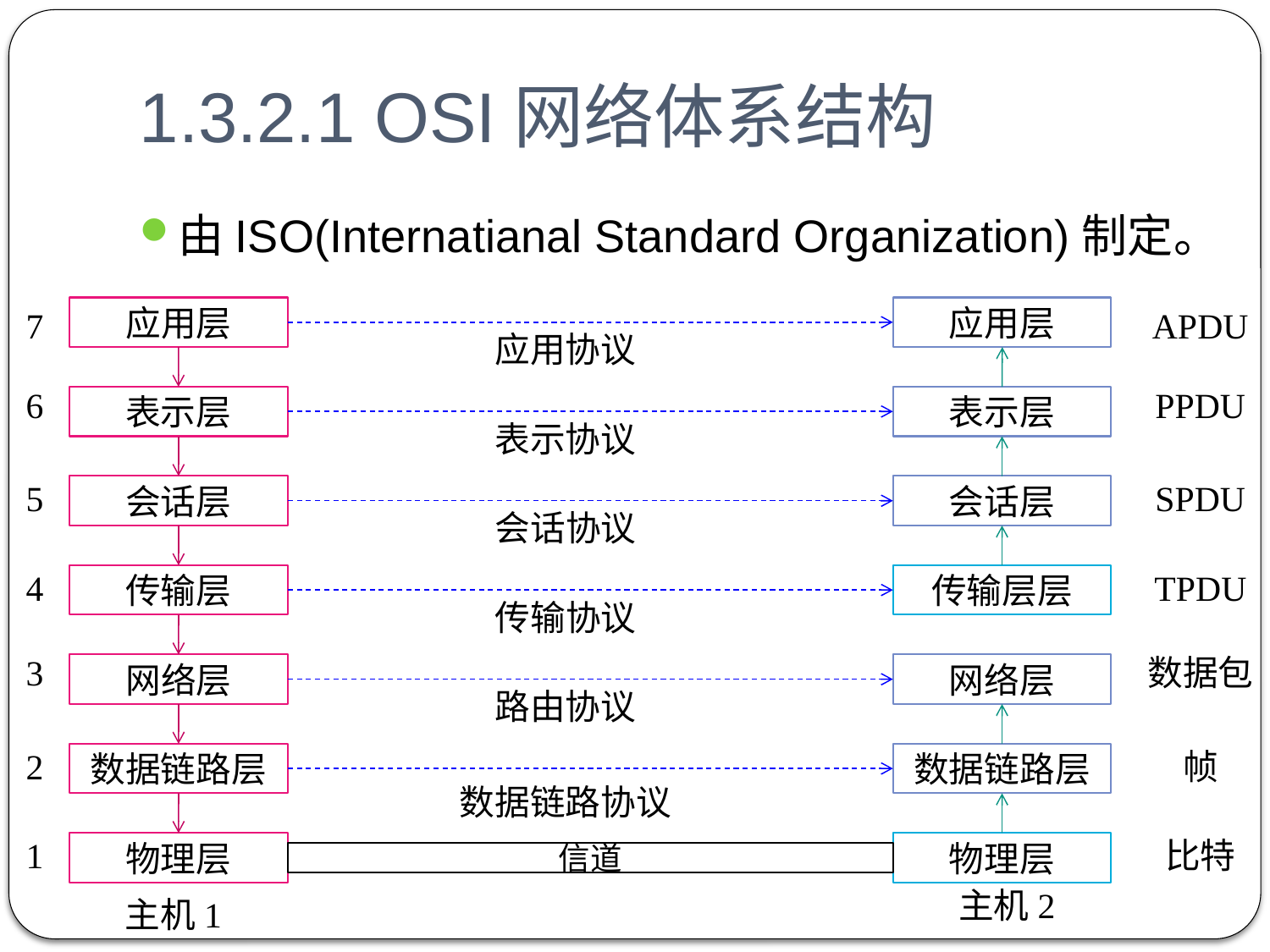

# 1.3.2.1 OSI网络体系结构
由ISO(Internatianal Standard Organization)制定。
7
应用层
应用层
APDU
应用协议
6
PPDU
表示层
表示层
表示协议
5
SPDU
会话层
会话层
会话协议
4
TPDU
传输层
传输层层
传输协议
3
数据包
网络层
网络层
路由协议
2
帧
数据链路层
数据链路层
数据链路协议
1
比特
物理层
物理层
信道
主机2
主机1